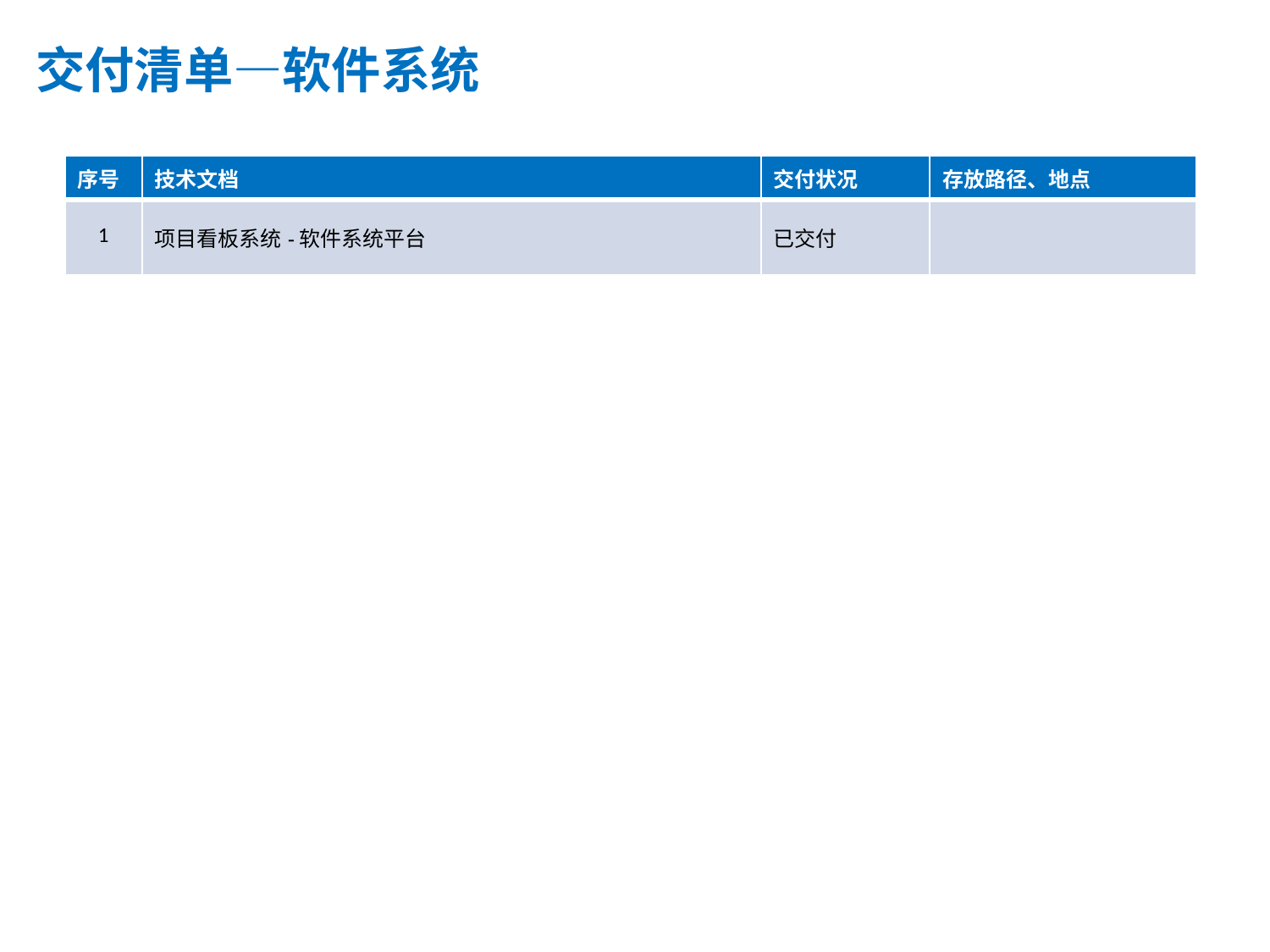

交付清单—软件系统
| 序号 | 技术文档 | 交付状况 | 存放路径、地点 |
| --- | --- | --- | --- |
| 1 | 项目看板系统-软件系统平台 | 已交付 |  |